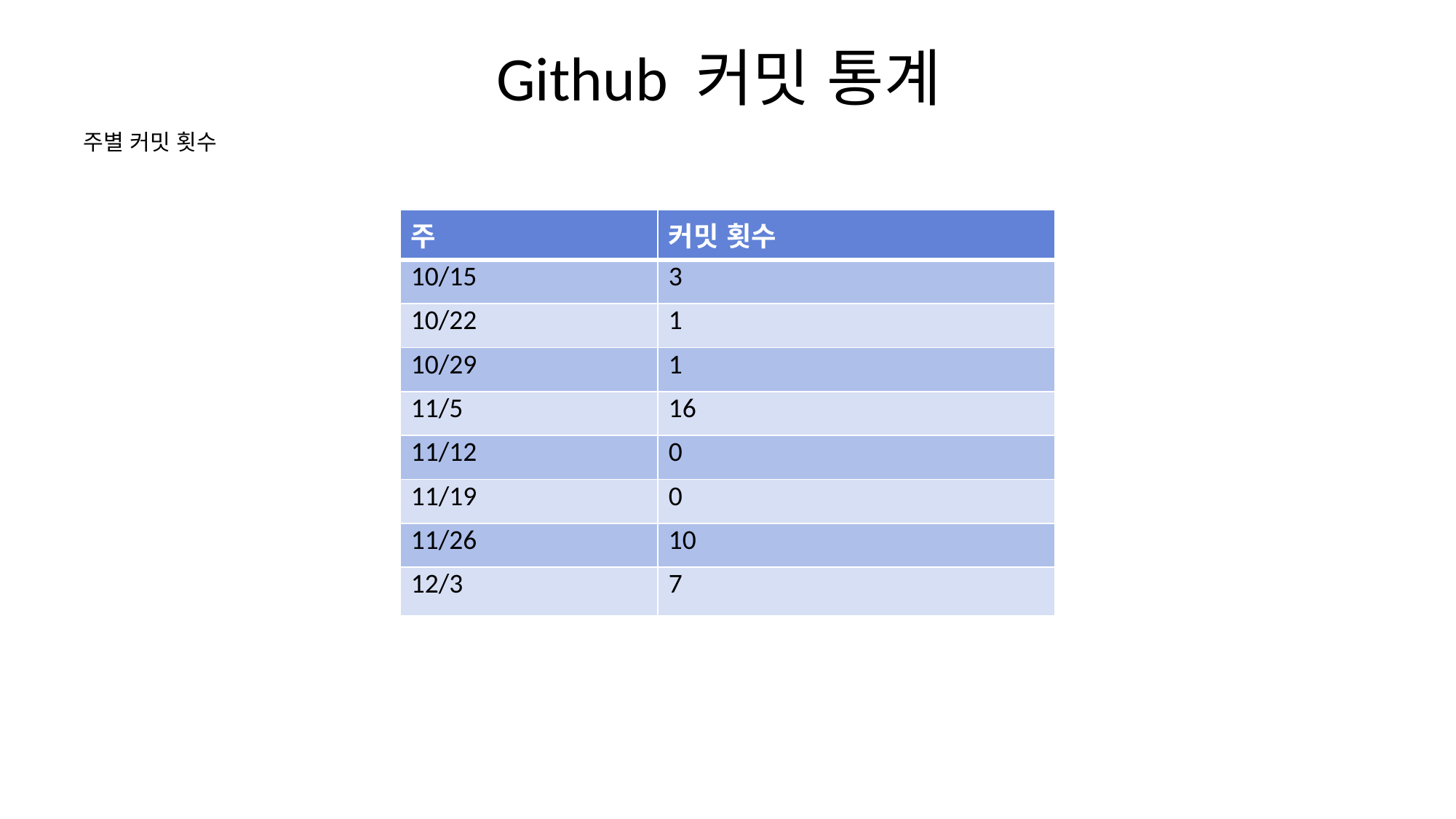

# Github 커밋 통계
주별 커밋 횟수
| 주 | 커밋 횟수 |
| --- | --- |
| 10/15 | 3 |
| 10/22 | 1 |
| 10/29 | 1 |
| 11/5 | 16 |
| 11/12 | 0 |
| 11/19 | 0 |
| 11/26 | 10 |
| 12/3 | 7 |